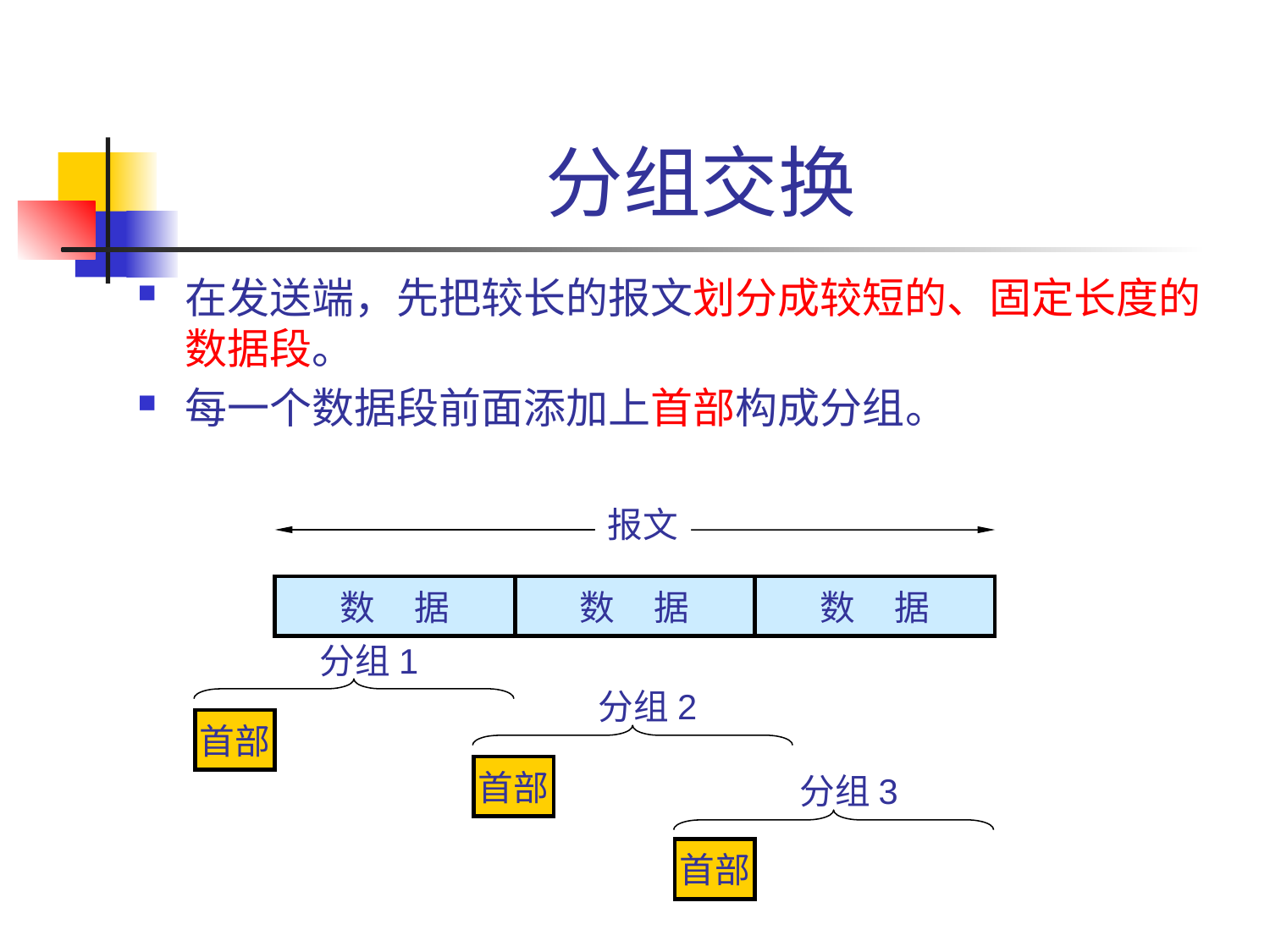

# 分组交换
在发送端，先把较长的报文划分成较短的、固定长度的数据段。
每一个数据段前面添加上首部构成分组。
报文

数     据
数     据
数     据

分组 1

分组 2
首部
首部

分组 3
首部